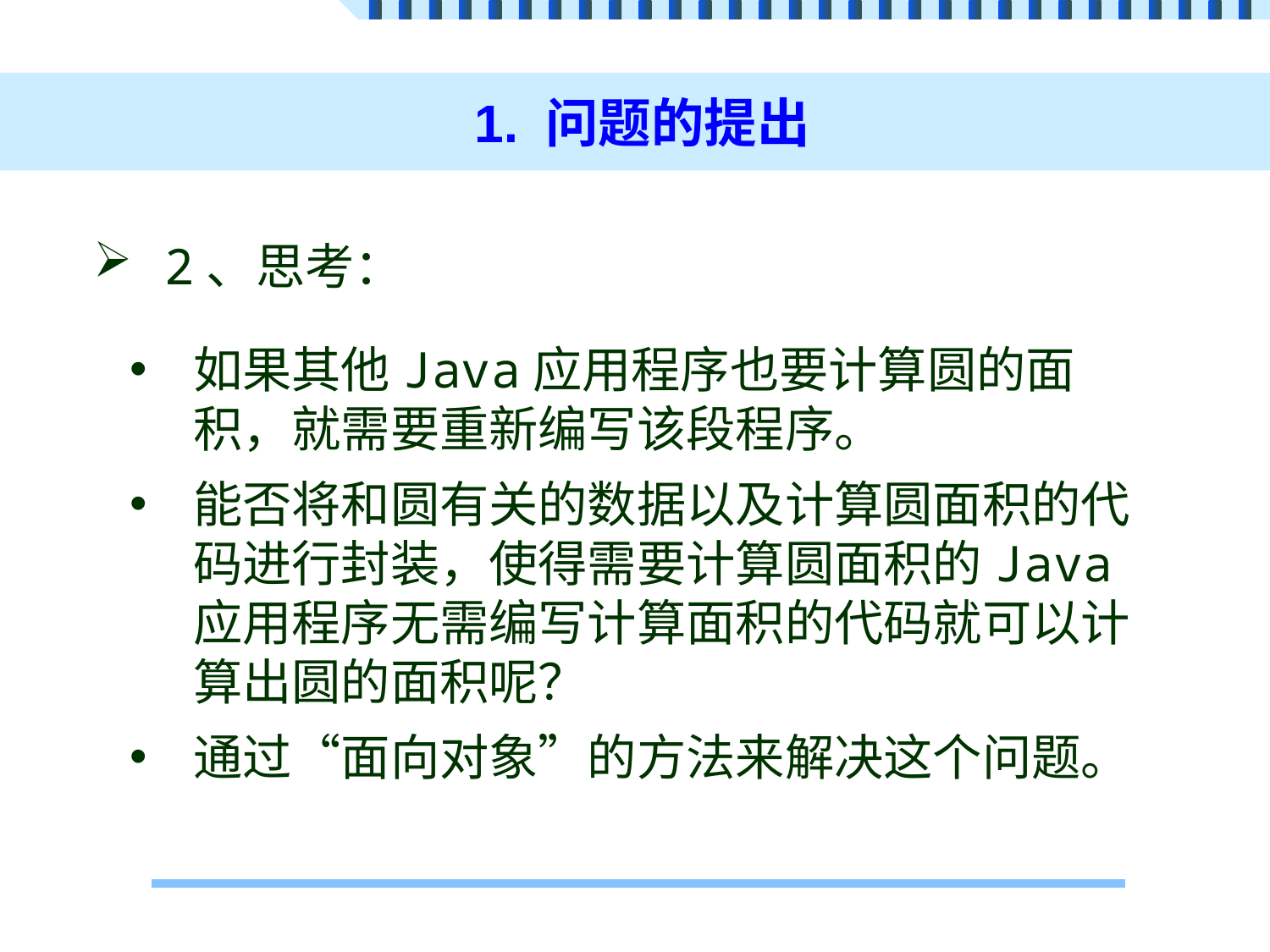

# 1. 问题的提出
2、思考：
如果其他Java应用程序也要计算圆的面积，就需要重新编写该段程序。
能否将和圆有关的数据以及计算圆面积的代码进行封装，使得需要计算圆面积的Java应用程序无需编写计算面积的代码就可以计算出圆的面积呢？
通过“面向对象”的方法来解决这个问题。